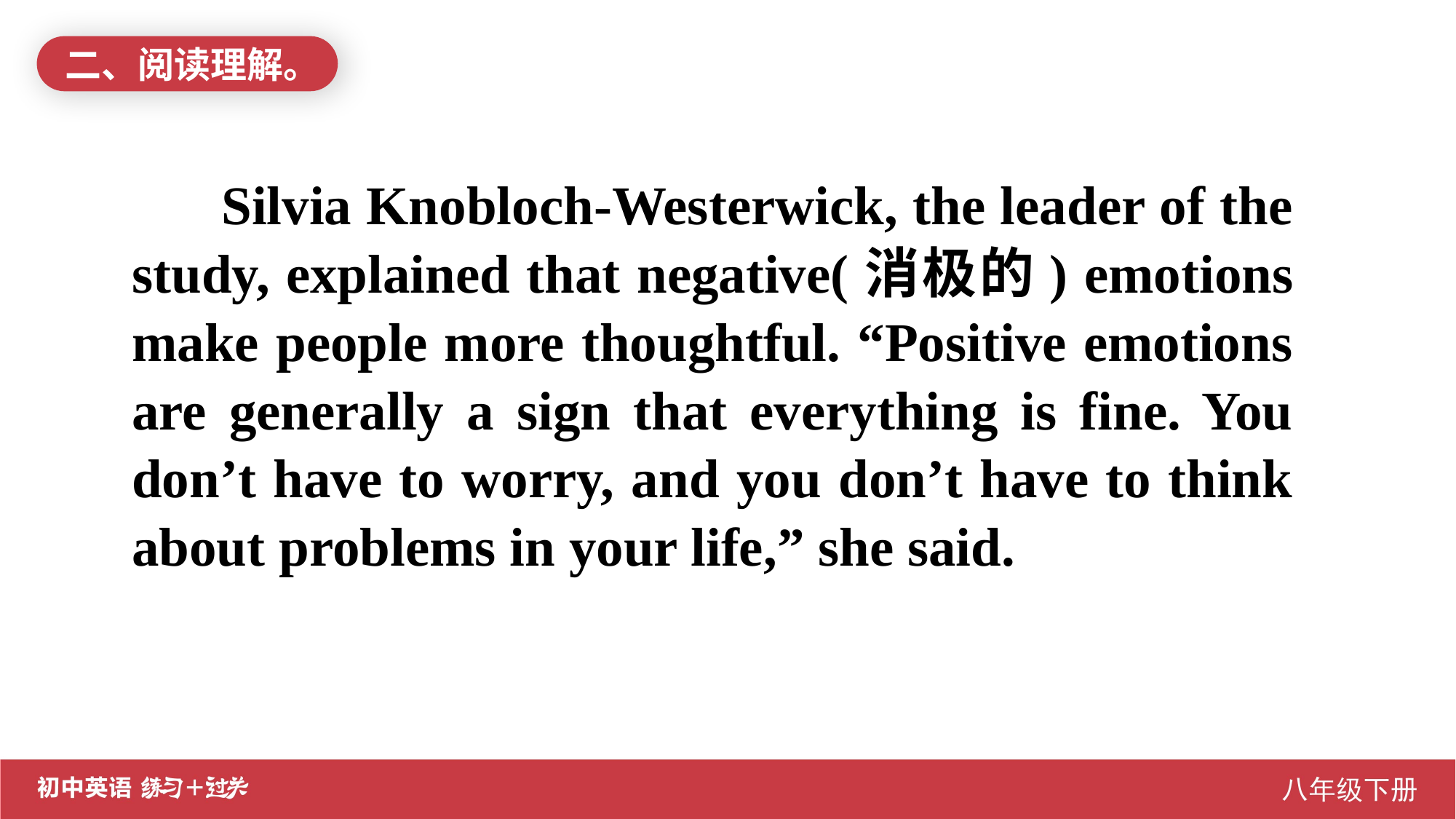

二、阅读理解。
      Silvia Knobloch-Westerwick, the leader of the study, explained that negative(消极的) emotions make people more thoughtful. “Positive emotions are generally a sign that everything is fine. You don’t have to worry, and you don’t have to think about problems in your life,” she said.